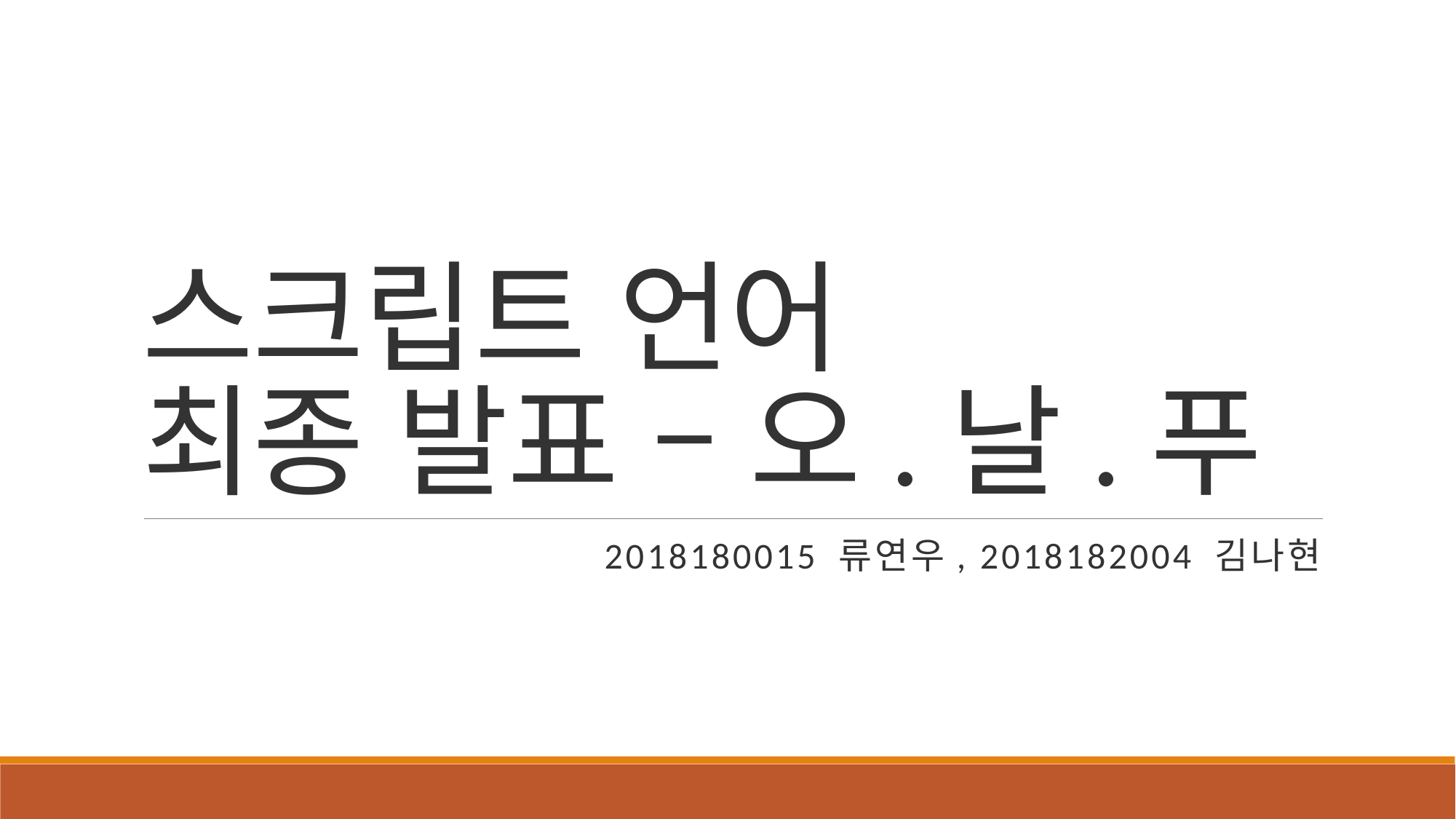

# 스크립트 언어 최종 발표 – 오.날.푸
2018180015 류연우, 2018182004 김나현